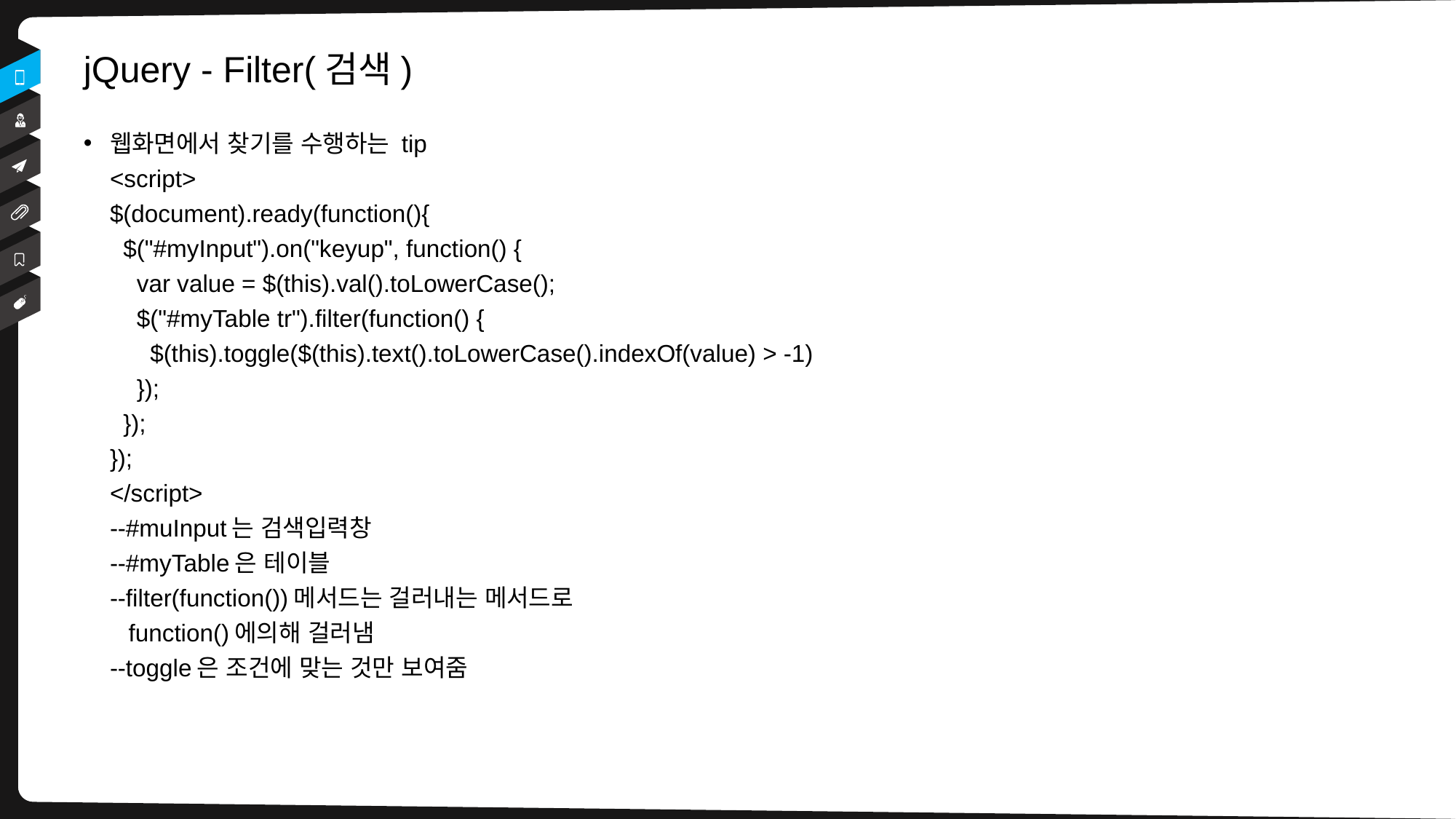

# jQuery - Filter(검색)
웹화면에서 찾기를 수행하는 tip
<script>
$(document).ready(function(){
  $("#myInput").on("keyup", function() {
    var value = $(this).val().toLowerCase();
    $("#myTable tr").filter(function() {
      $(this).toggle($(this).text().toLowerCase().indexOf(value) > -1)
    });
  });
});
</script>
--#muInput는 검색입력창
--#myTable은 테이블
--filter(function())메서드는 걸러내는 메서드로
  function()에의해 걸러냄
--toggle은 조건에 맞는 것만 보여줌